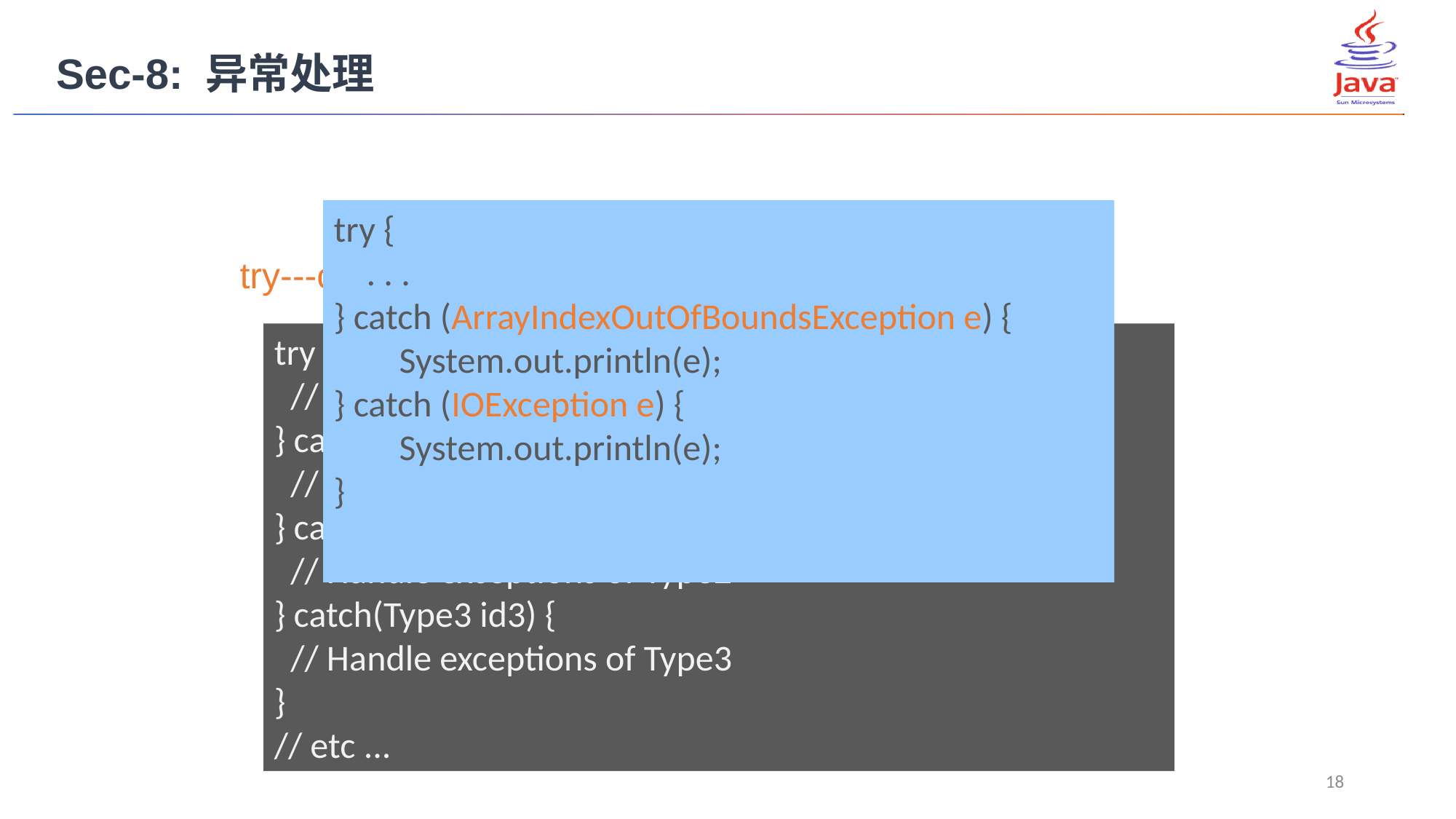

Sec-8: 异常处理

try {
    . . .
} catch (ArrayIndexOutOfBoundsException e) {
        System.out.println(e);
} catch (IOException e) {
        System.out.println(e);
}
try---catch程序块：
try {
  // Code that might generate exceptions
} catch(Type1 id1) {
  // Handle exceptions of Type1
} catch(Type2 id2) {
  // Handle exceptions of Type2
} catch(Type3 id3) {
  // Handle exceptions of Type3
}
// etc ...
18